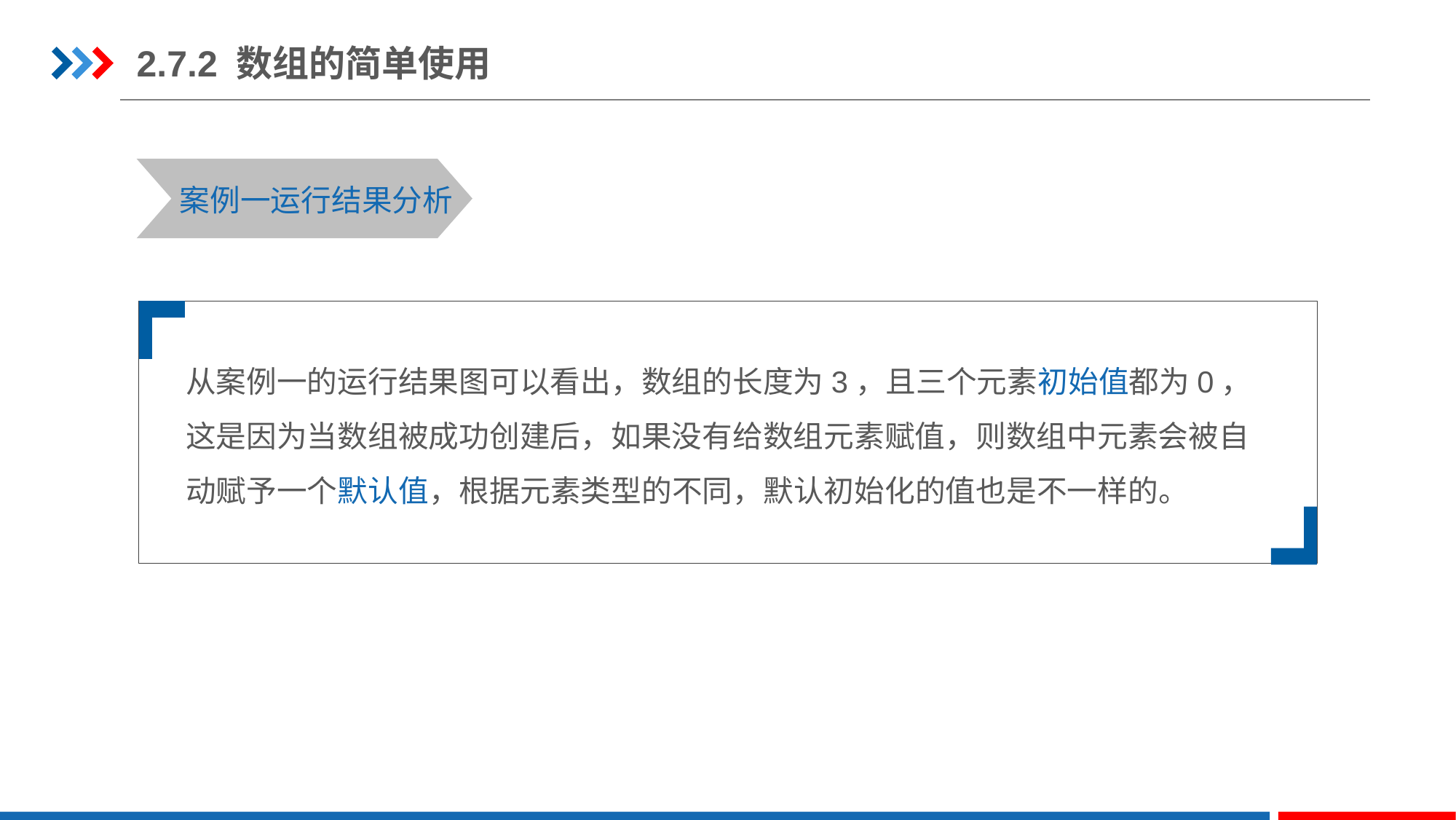

2.7.2 数组的简单使用

案例一运行结果分析

从案例一的运行结果图可以看出，数组的长度为3，且三个元素初始值都为0，这是因为当数组被成功创建后，如果没有给数组元素赋值，则数组中元素会被自动赋予一个默认值，根据元素类型的不同，默认初始化的值也是不一样的。